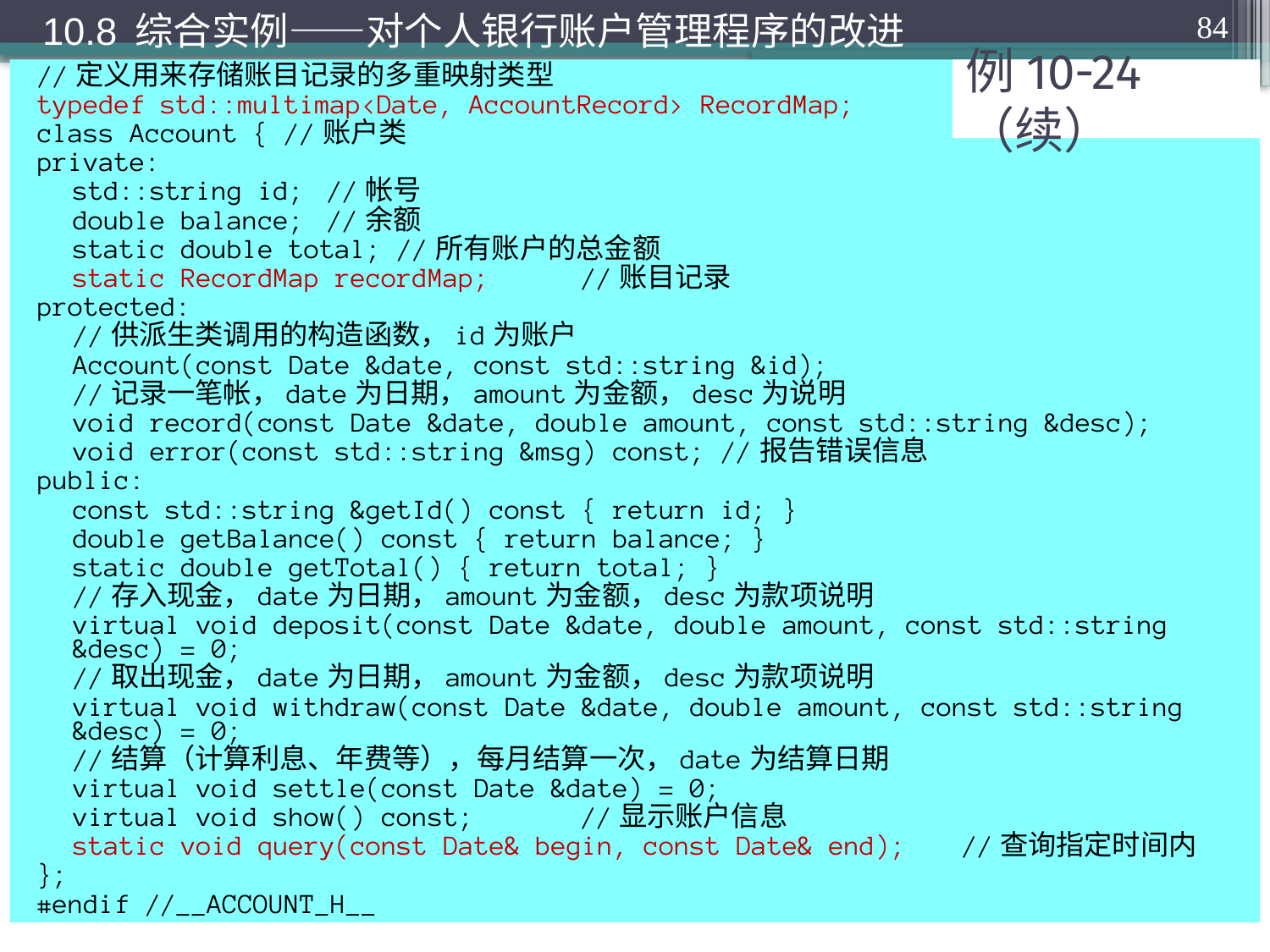

10.8 综合实例——对个人银行账户管理程序的改进
84
//定义用来存储账目记录的多重映射类型
typedef std::multimap<Date, AccountRecord> RecordMap;
class Account { //账户类
private:
	std::string id;	//帐号
	double balance;	//余额
	static double total; //所有账户的总金额
	static RecordMap recordMap;	//账目记录
protected:
	//供派生类调用的构造函数，id为账户
	Account(const Date &date, const std::string &id);
	//记录一笔帐，date为日期，amount为金额，desc为说明
	void record(const Date &date, double amount, const std::string &desc);
	void error(const std::string &msg) const; //报告错误信息
public:
	const std::string &getId() const { return id; }
	double getBalance() const { return balance; }
	static double getTotal() { return total; }
	//存入现金，date为日期，amount为金额，desc为款项说明
	virtual void deposit(const Date &date, double amount, const std::string &desc) = 0;
	//取出现金，date为日期，amount为金额，desc为款项说明
	virtual void withdraw(const Date &date, double amount, const std::string &desc) = 0;
	//结算（计算利息、年费等），每月结算一次，date为结算日期
	virtual void settle(const Date &date) = 0;
	virtual void show() const;	//显示账户信息
	static void query(const Date& begin, const Date& end);	//查询指定时间内
};
#endif //__ACCOUNT_H__

# 例10-24（续）